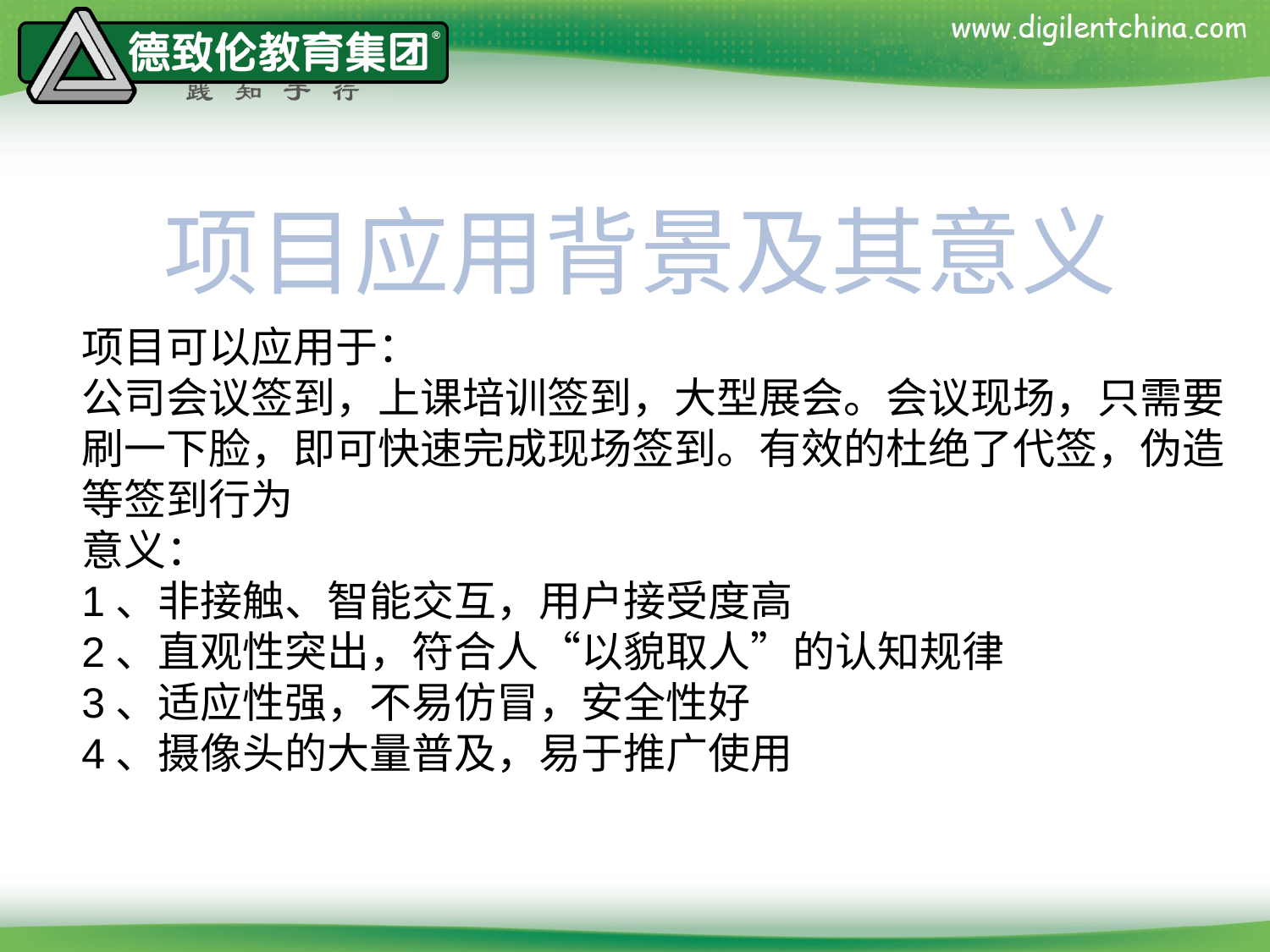

项目应用背景及其意义
项目可以应用于：
公司会议签到，上课培训签到，大型展会。会议现场，只需要
刷一下脸，即可快速完成现场签到。有效的杜绝了代签，伪造
等签到行为
意义：
1、非接触、智能交互，用户接受度高
2、直观性突出，符合人“以貌取人”的认知规律
3、适应性强，不易仿冒，安全性好
4、摄像头的大量普及，易于推广使用